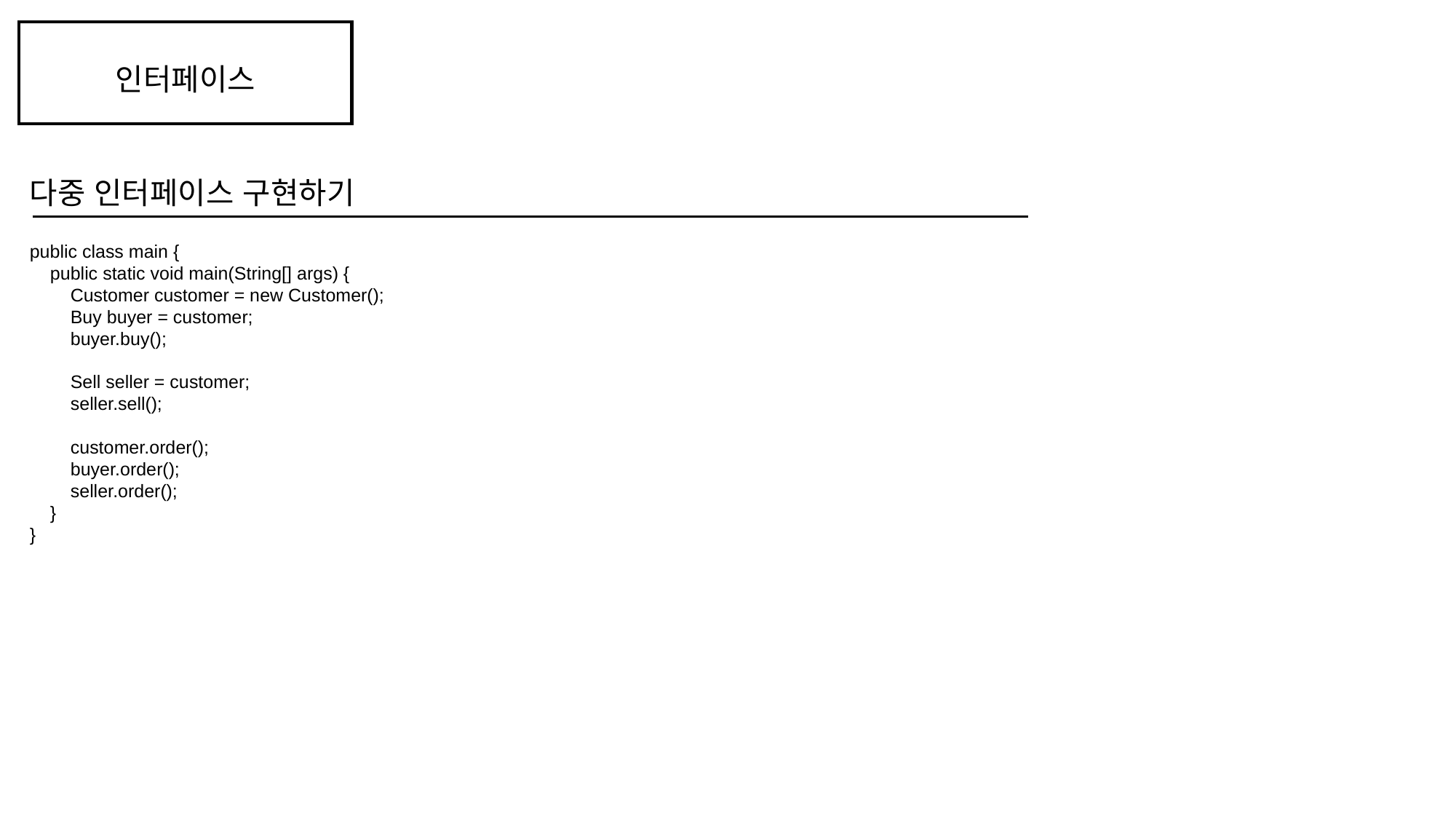

인터페이스
다중 인터페이스 구현하기
public class main {
    public static void main(String[] args) {
        Customer customer = new Customer();
        Buy buyer = customer;
        buyer.buy();

        Sell seller = customer;
        seller.sell();

        customer.order();
        buyer.order();
        seller.order();
    }
}